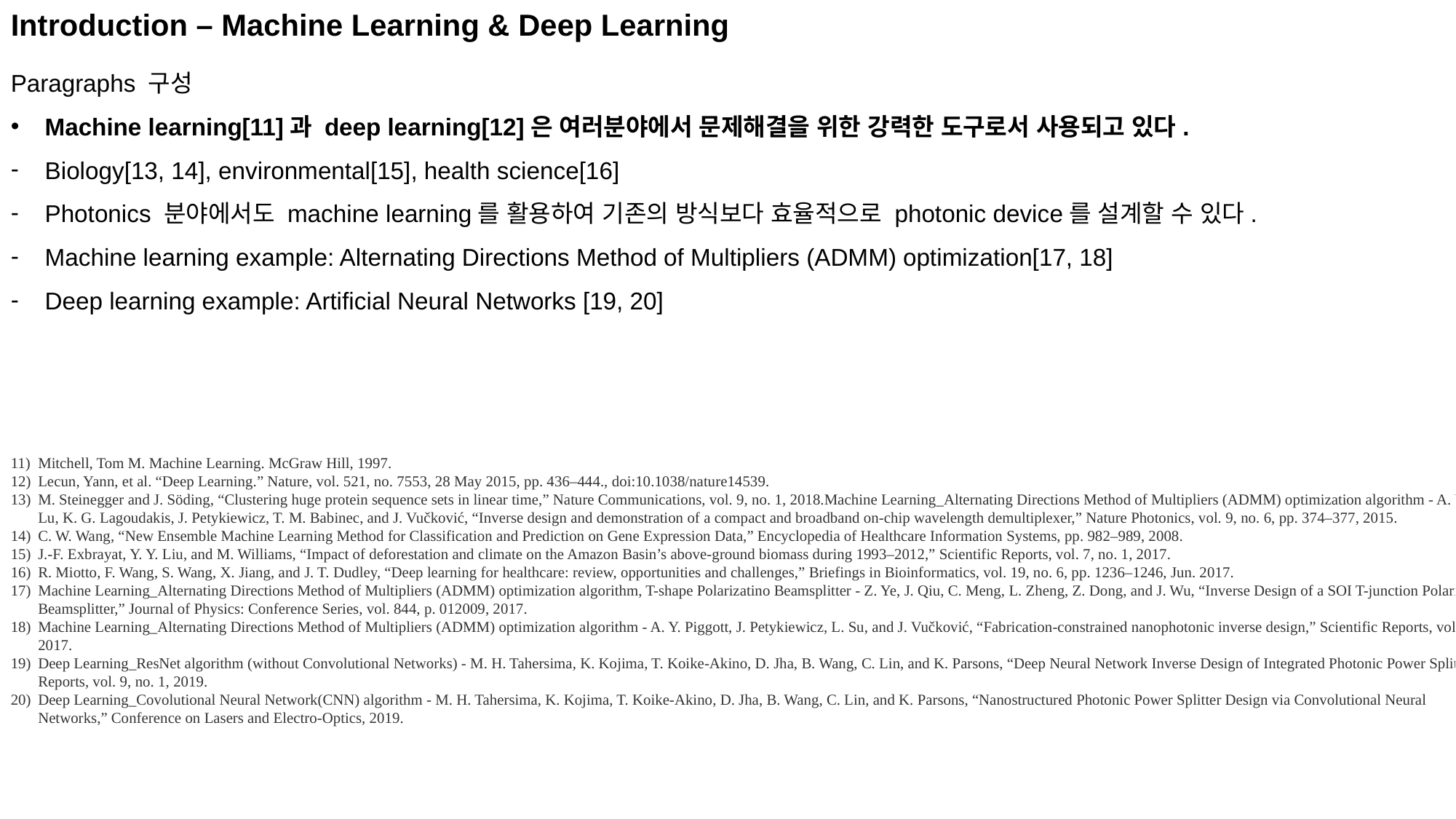

Introduction – Machine Learning & Deep Learning
Paragraphs 구성
Machine learning[11]과 deep learning[12]은 여러분야에서 문제해결을 위한 강력한 도구로서 사용되고 있다.
Biology[13, 14], environmental[15], health science[16]
Photonics 분야에서도 machine learning를 활용하여 기존의 방식보다 효율적으로 photonic device를 설계할 수 있다.
Machine learning example: Alternating Directions Method of Multipliers (ADMM) optimization[17, 18]
Deep learning example: Artificial Neural Networks [19, 20]

Mitchell, Tom M. Machine Learning. McGraw Hill, 1997.
Lecun, Yann, et al. “Deep Learning.” Nature, vol. 521, no. 7553, 28 May 2015, pp. 436–444., doi:10.1038/nature14539.
M. Steinegger and J. Söding, “Clustering huge protein sequence sets in linear time,” Nature Communications, vol. 9, no. 1, 2018.Machine Learning_Alternating Directions Method of Multipliers (ADMM) optimization algorithm - A. Y. Piggott, J. Lu, K. G. Lagoudakis, J. Petykiewicz, T. M. Babinec, and J. Vučković, “Inverse design and demonstration of a compact and broadband on-chip wavelength demultiplexer,” Nature Photonics, vol. 9, no. 6, pp. 374–377, 2015.
C. W. Wang, “New Ensemble Machine Learning Method for Classification and Prediction on Gene Expression Data,” Encyclopedia of Healthcare Information Systems, pp. 982–989, 2008.
J.-F. Exbrayat, Y. Y. Liu, and M. Williams, “Impact of deforestation and climate on the Amazon Basin’s above-ground biomass during 1993–2012,” Scientific Reports, vol. 7, no. 1, 2017.
R. Miotto, F. Wang, S. Wang, X. Jiang, and J. T. Dudley, “Deep learning for healthcare: review, opportunities and challenges,” Briefings in Bioinformatics, vol. 19, no. 6, pp. 1236–1246, Jun. 2017.
Machine Learning_Alternating Directions Method of Multipliers (ADMM) optimization algorithm, T-shape Polarizatino Beamsplitter - Z. Ye, J. Qiu, C. Meng, L. Zheng, Z. Dong, and J. Wu, “Inverse Design of a SOI T-junction Polarization Beamsplitter,” Journal of Physics: Conference Series, vol. 844, p. 012009, 2017.
Machine Learning_Alternating Directions Method of Multipliers (ADMM) optimization algorithm - A. Y. Piggott, J. Petykiewicz, L. Su, and J. Vučković, “Fabrication-constrained nanophotonic inverse design,” Scientific Reports, vol. 7, no. 1, Nov. 2017.
Deep Learning_ResNet algorithm (without Convolutional Networks) - M. H. Tahersima, K. Kojima, T. Koike-Akino, D. Jha, B. Wang, C. Lin, and K. Parsons, “Deep Neural Network Inverse Design of Integrated Photonic Power Splitters,” Scientific Reports, vol. 9, no. 1, 2019.
Deep Learning_Covolutional Neural Network(CNN) algorithm - M. H. Tahersima, K. Kojima, T. Koike-Akino, D. Jha, B. Wang, C. Lin, and K. Parsons, “Nanostructured Photonic Power Splitter Design via Convolutional Neural Networks,” Conference on Lasers and Electro-Optics, 2019.